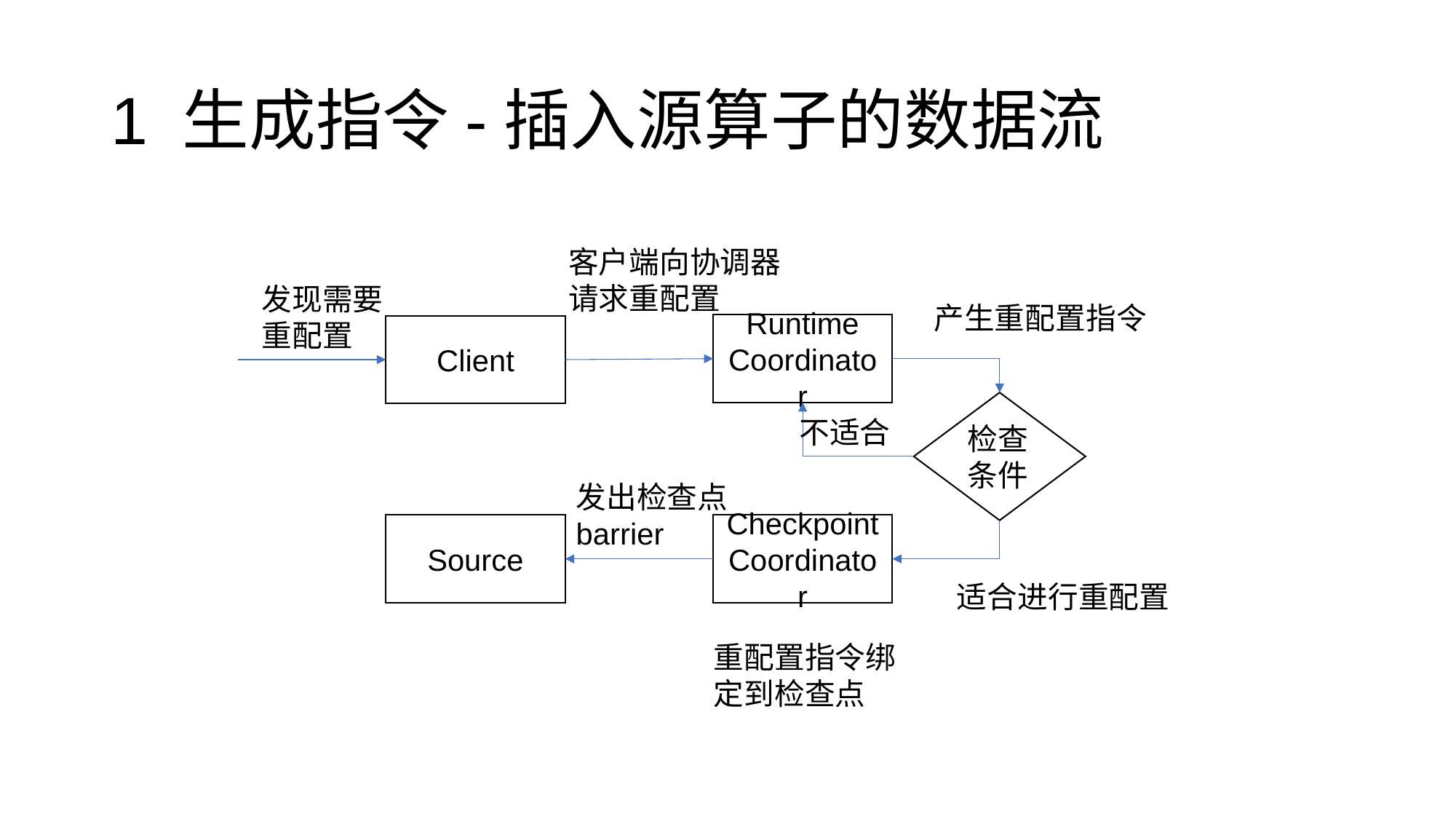

# 1 生成指令-插入源算子的数据流

客户端向协调器
请求重配置
发现需要
重配置
产生重配置指令
Runtime
Coordinator
Client
检查
条件
不适合
发出检查点
barrier
Source
Checkpoint
Coordinator
适合进行重配置
重配置指令绑定到检查点